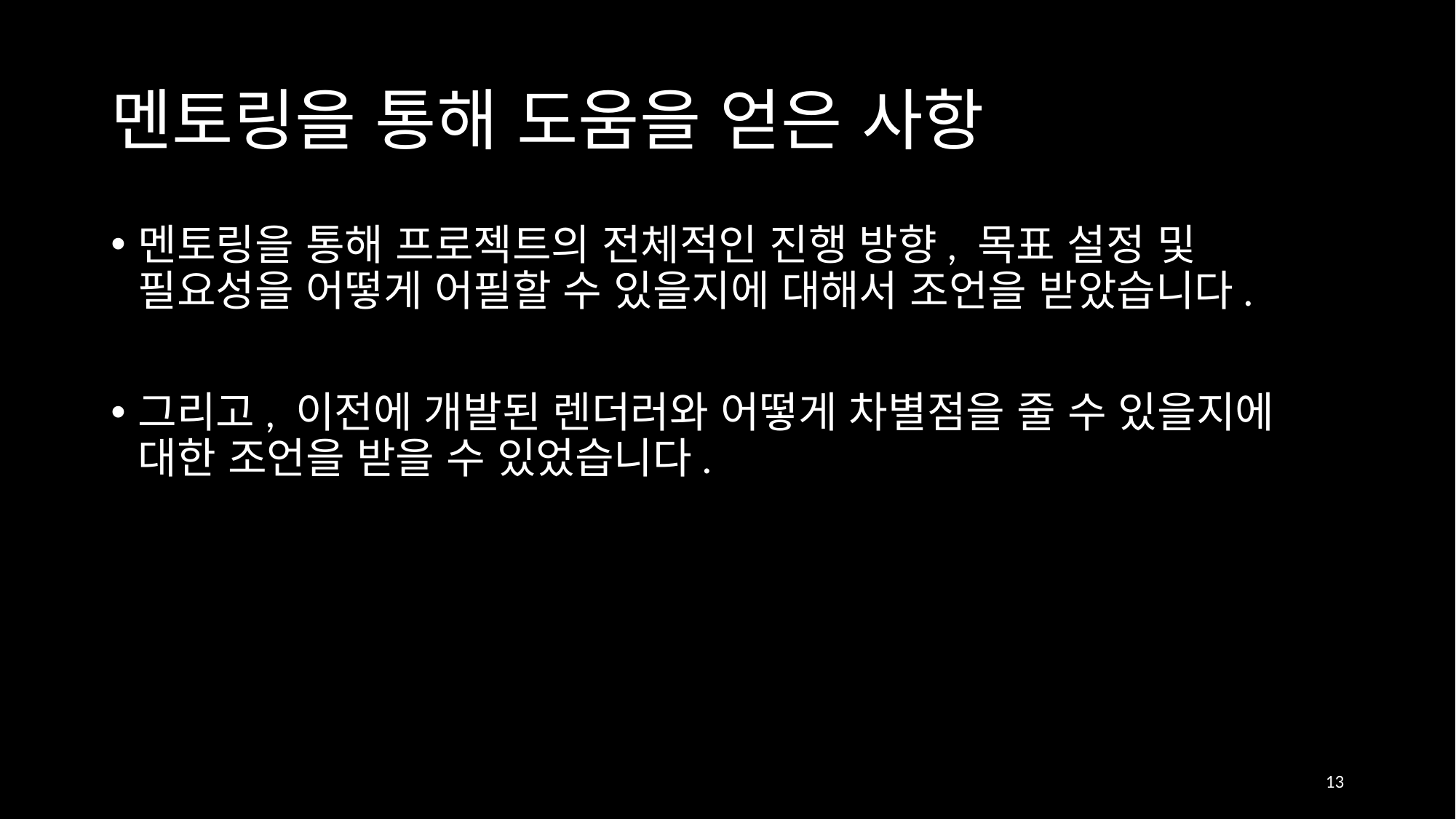

# 멘토링을 통해 도움을 얻은 사항
멘토링을 통해 프로젝트의 전체적인 진행 방향, 목표 설정 및 필요성을 어떻게 어필할 수 있을지에 대해서 조언을 받았습니다.

그리고, 이전에 개발된 렌더러와 어떻게 차별점을 줄 수 있을지에 대한 조언을 받을 수 있었습니다.

13